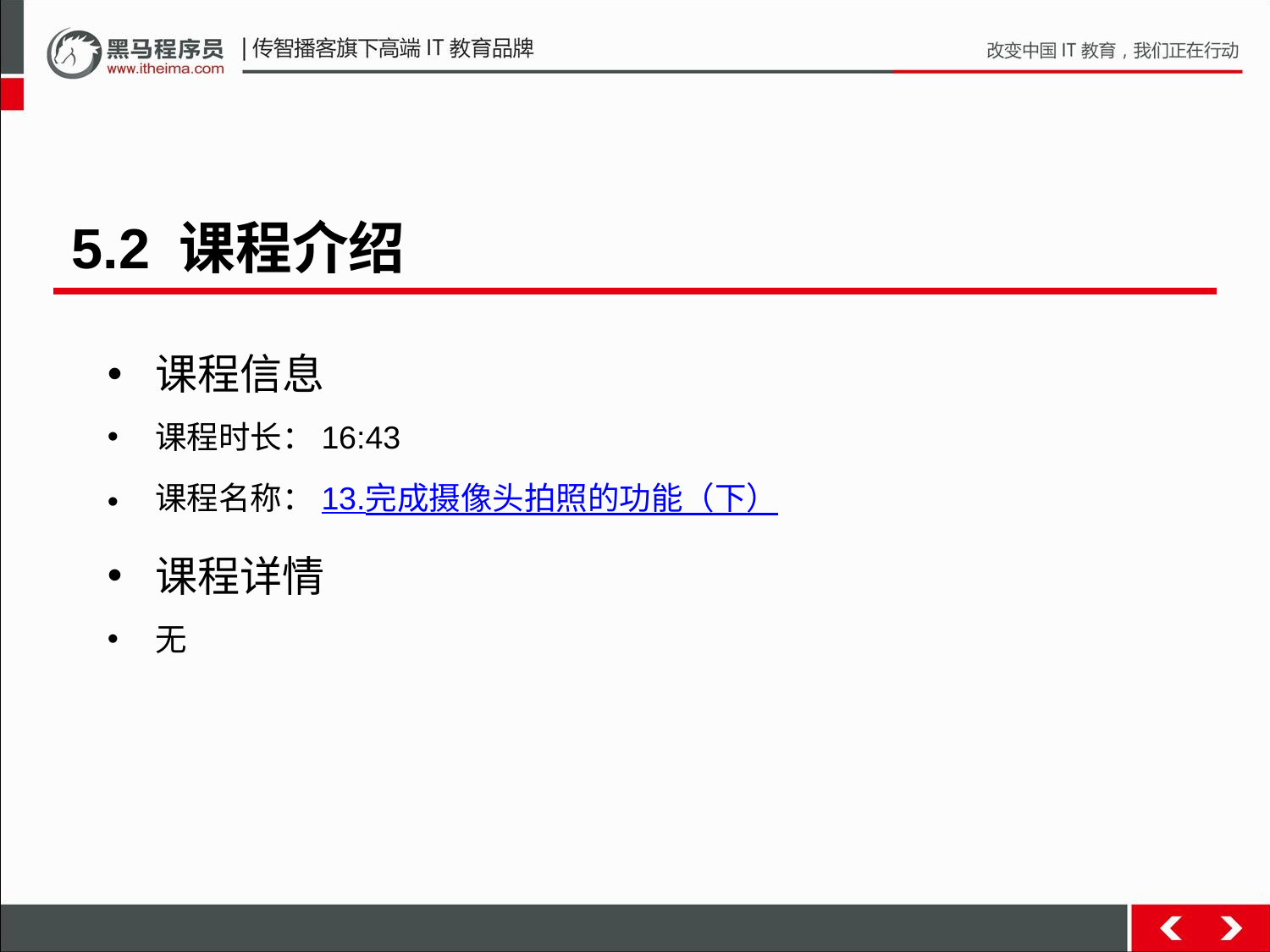

5.2 课程介绍
课程信息
课程时长：16:43
课程名称：13.完成摄像头拍照的功能（下）
课程详情
无